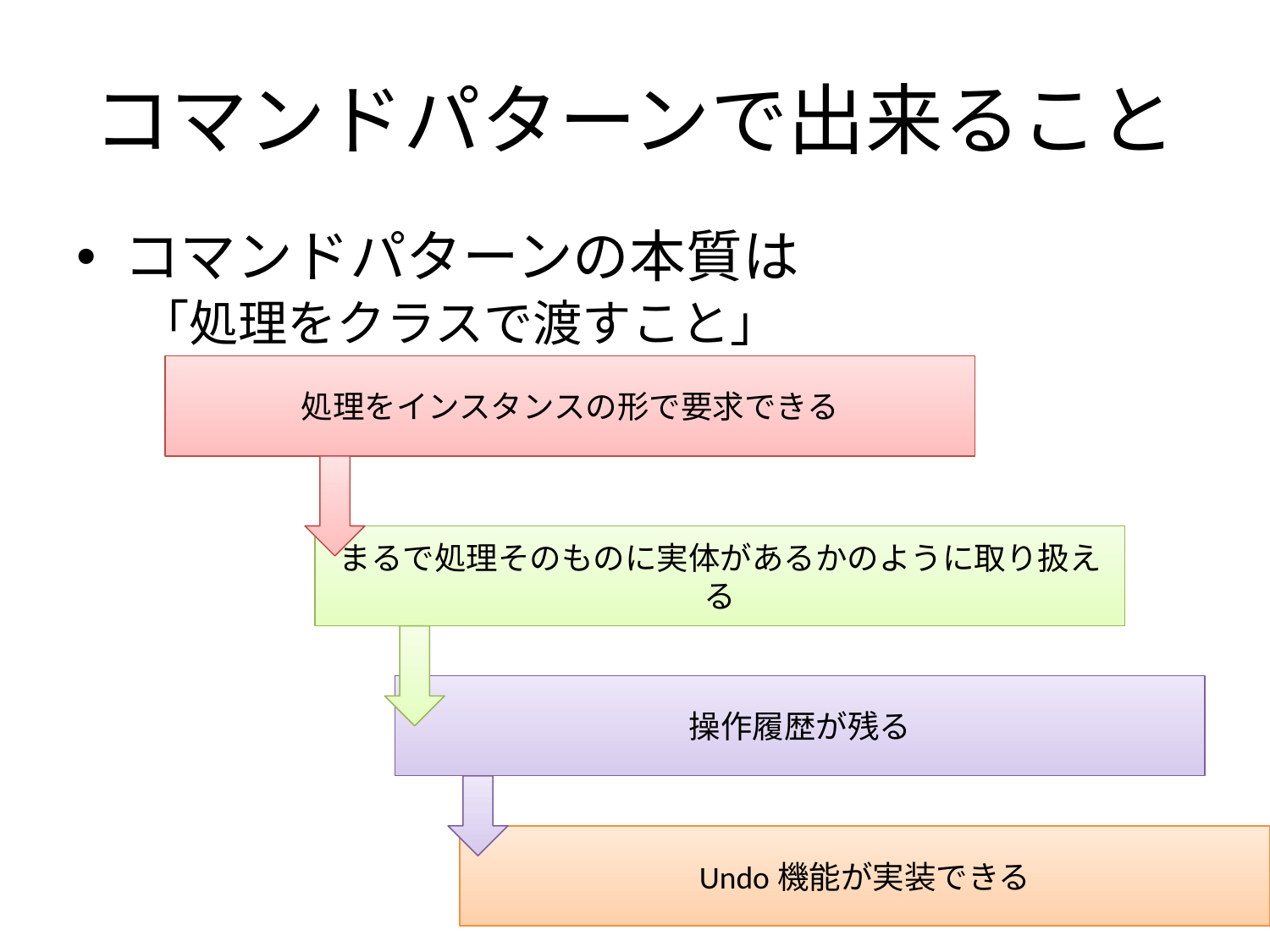

# コマンドパターンで出来ること
コマンドパターンの本質は
「処理をクラスで渡すこと」
処理をインスタンスの形で要求できる

まるで処理そのものに実体があるかのように取り扱える

操作履歴が残る

Undo機能が実装できる